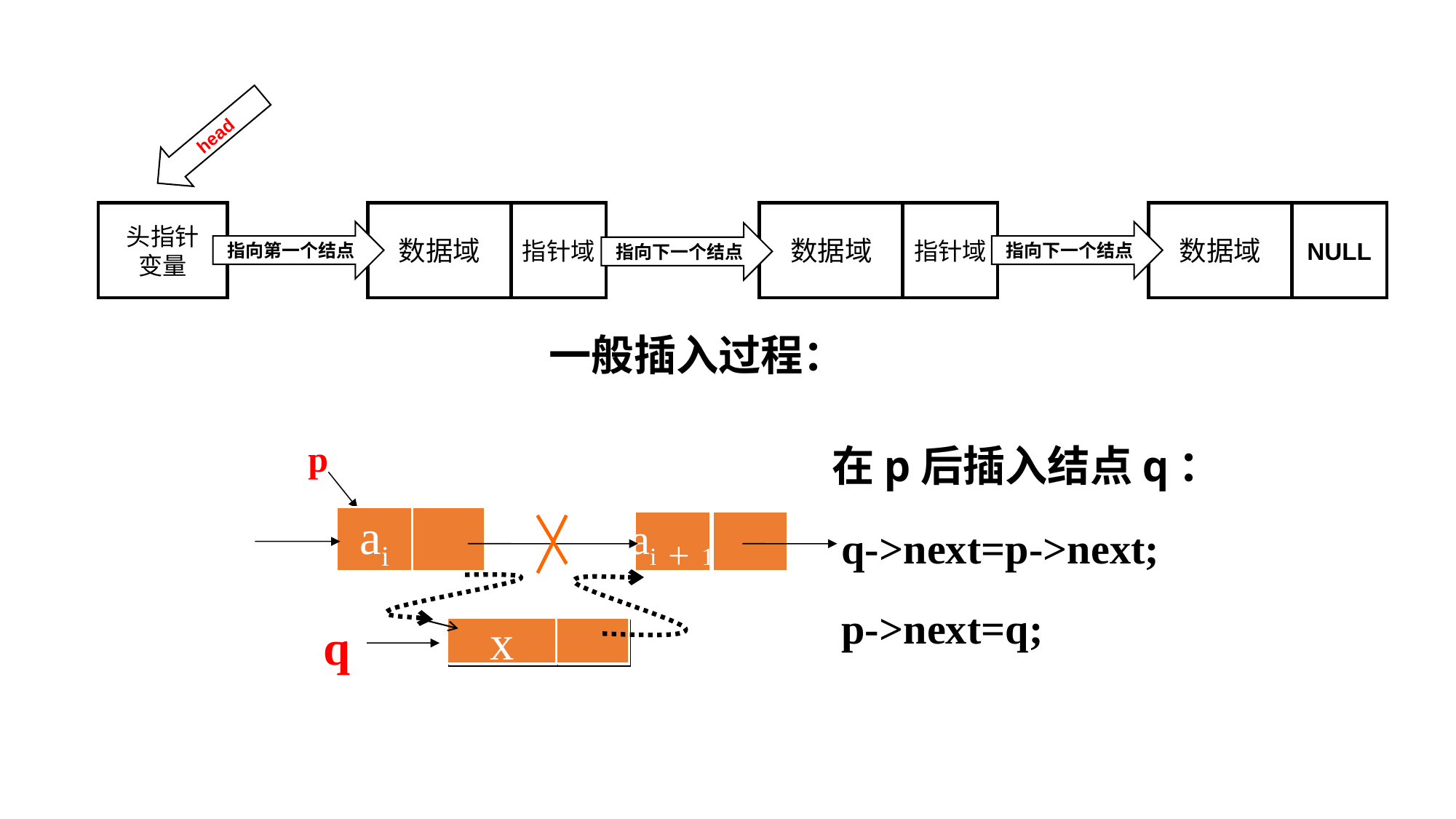

head
数据域
指针域
数据域
指针域
数据域
NULL
头指针
变量
指向下一个结点
指向第一个结点
指向下一个结点
一般插入过程：

p

在p后插入结点q：

ai

ai＋1

q->next=p->next;

p->next=q;
q
x

x